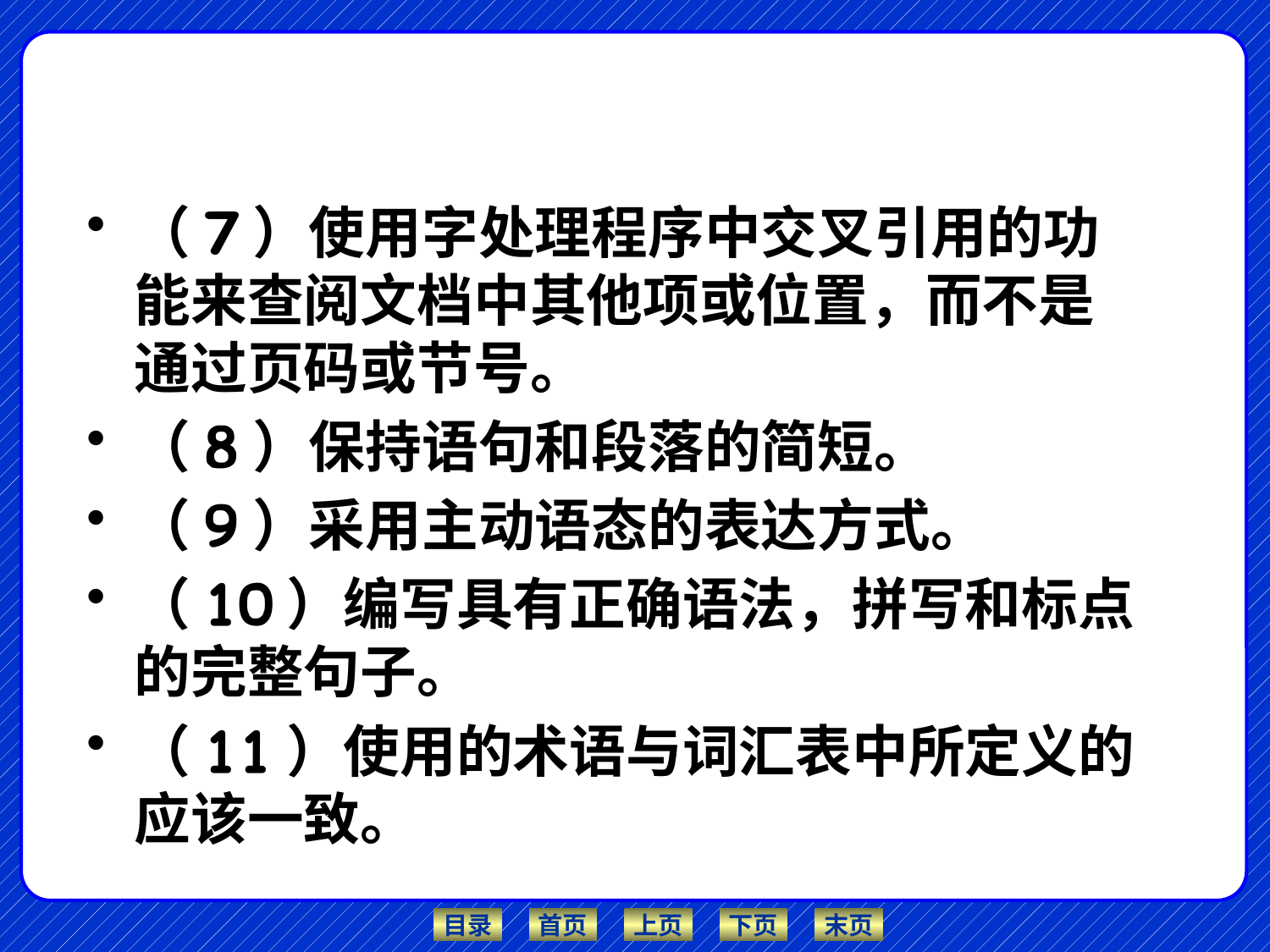

#
（7）使用字处理程序中交叉引用的功能来查阅文档中其他项或位置，而不是通过页码或节号。
（8）保持语句和段落的简短。
（9）采用主动语态的表达方式。
（10）编写具有正确语法，拼写和标点的完整句子。
（11）使用的术语与词汇表中所定义的应该一致。